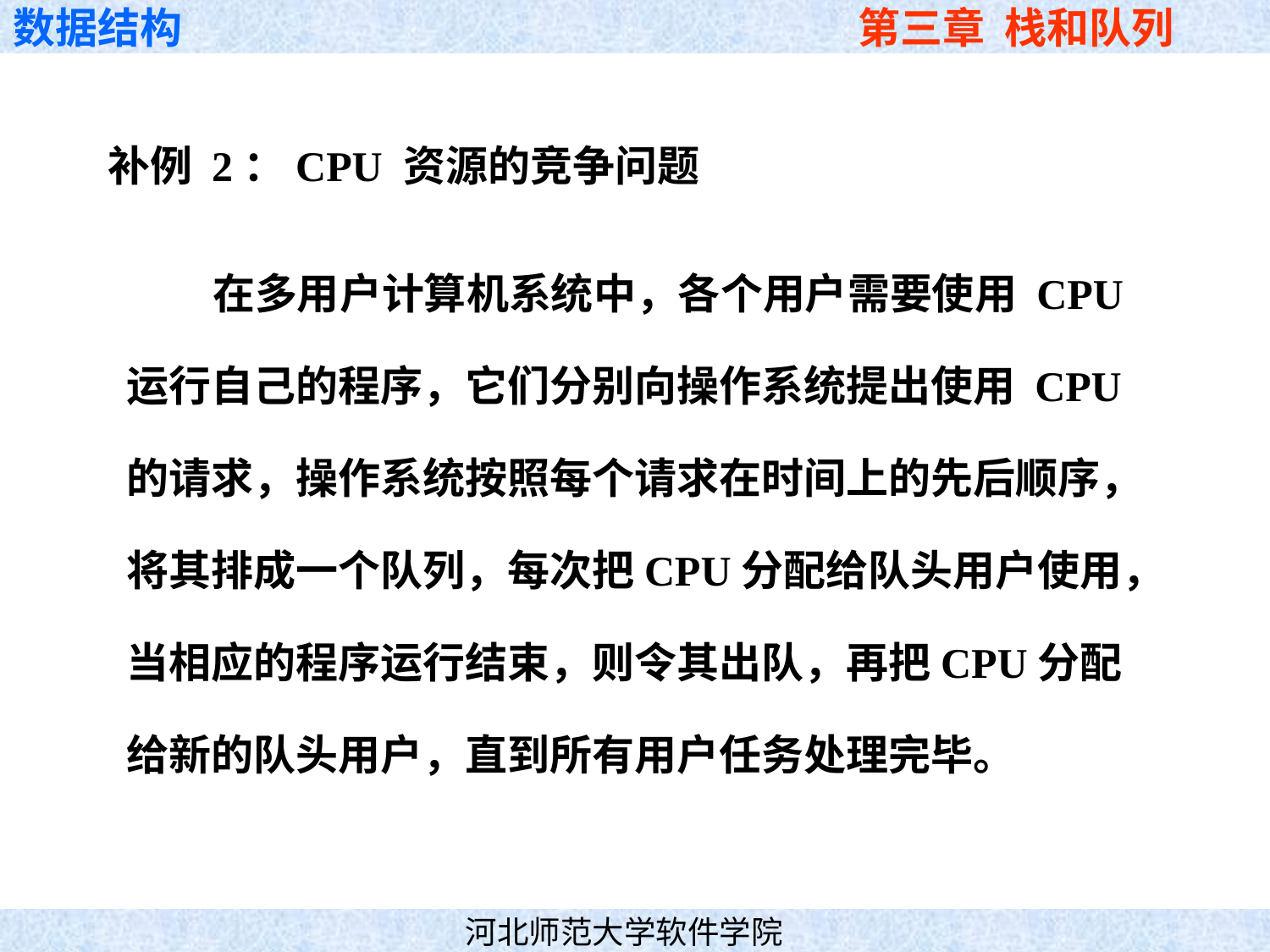

补例 2：CPU 资源的竞争问题
        在多用户计算机系统中，各个用户需要使用 CPU
运行自己的程序，它们分别向操作系统提出使用 CPU
的请求，操作系统按照每个请求在时间上的先后顺序，
将其排成一个队列，每次把CPU分配给队头用户使用，
当相应的程序运行结束，则令其出队，再把CPU分配
给新的队头用户，直到所有用户任务处理完毕。